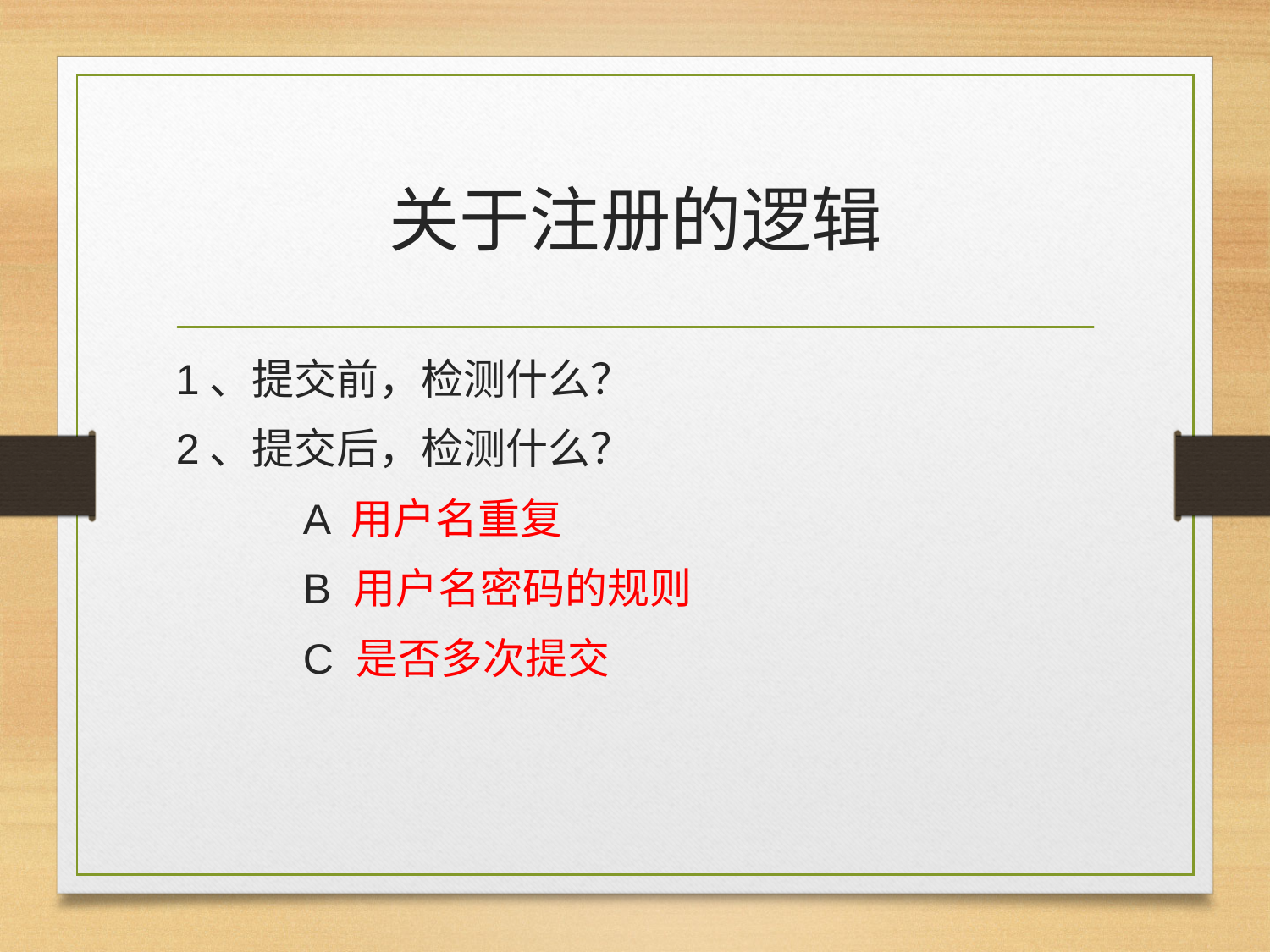

# 关于注册的逻辑
1、提交前，检测什么？
2、提交后，检测什么？
	A 用户名重复
	B 用户名密码的规则
	C 是否多次提交